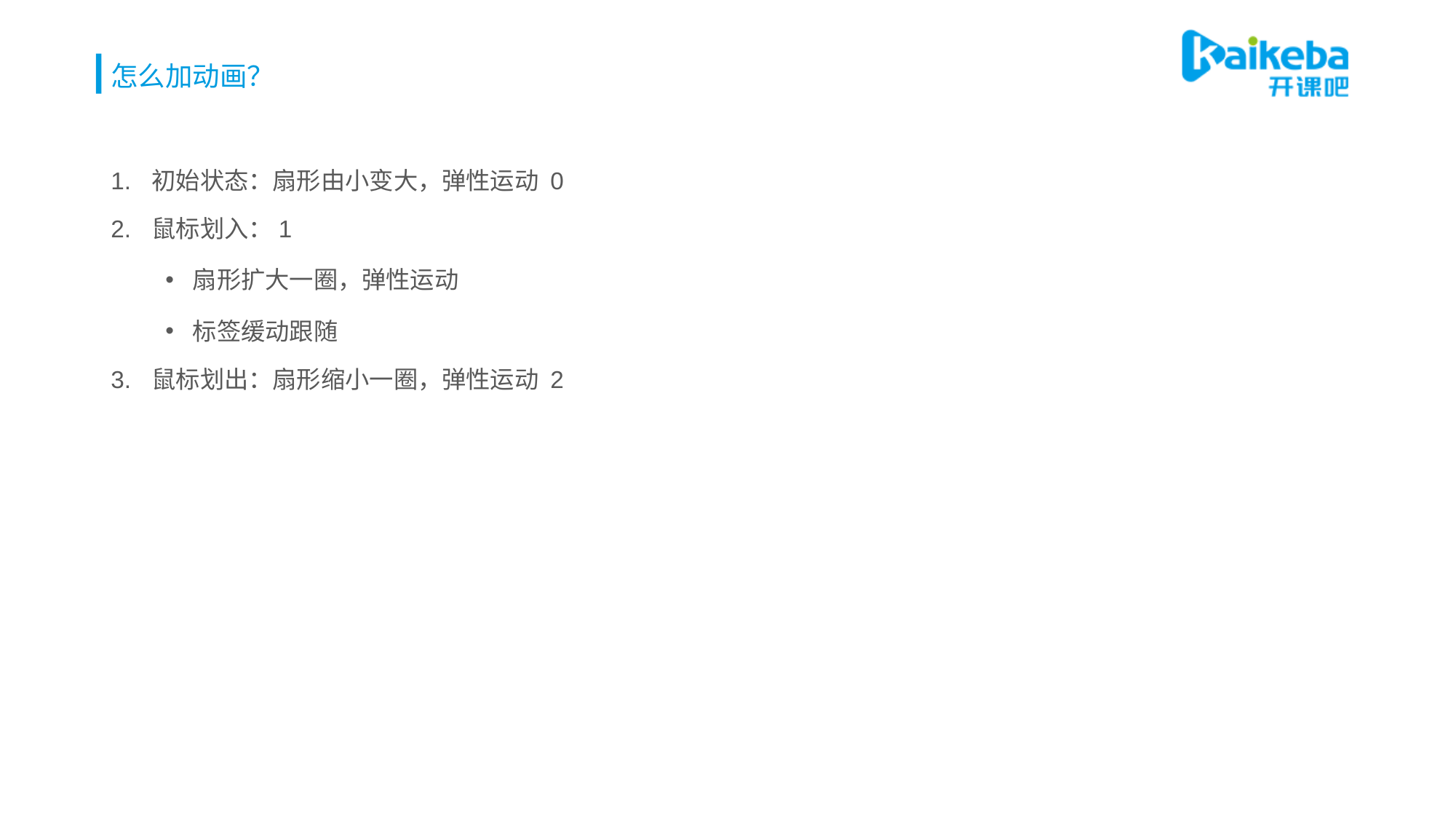

# 怎么加动画？
初始状态：扇形由小变大，弹性运动 0
鼠标划入：1
扇形扩大一圈，弹性运动
标签缓动跟随
鼠标划出：扇形缩小一圈，弹性运动 2